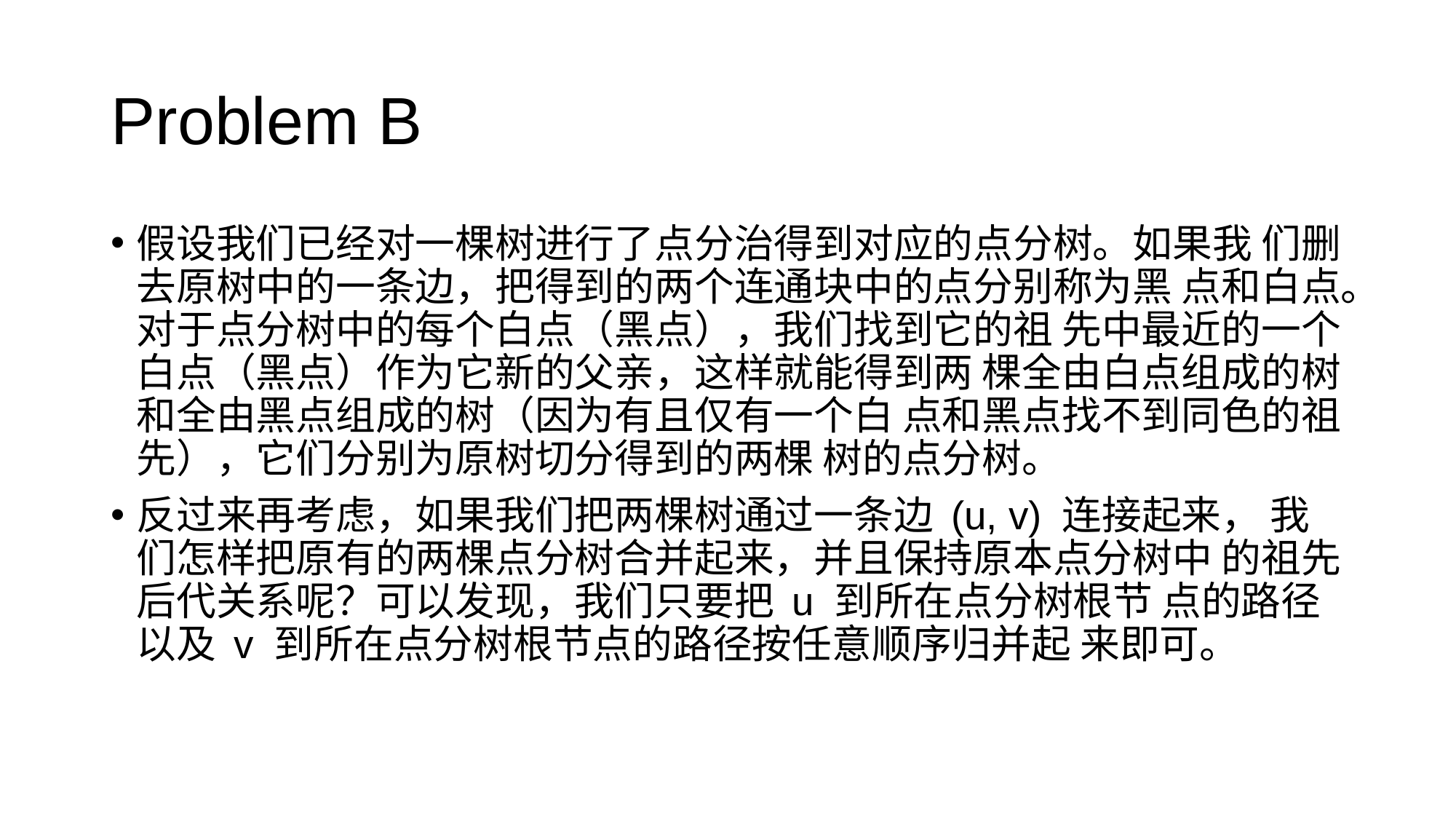

# Problem B
假设我们已经对一棵树进行了点分治得到对应的点分树。如果我 们删去原树中的一条边，把得到的两个连通块中的点分别称为黑 点和白点。对于点分树中的每个白点（黑点），我们找到它的祖 先中最近的一个白点（黑点）作为它新的父亲，这样就能得到两 棵全由白点组成的树和全由黑点组成的树（因为有且仅有一个白 点和黑点找不到同色的祖先），它们分别为原树切分得到的两棵 树的点分树。
反过来再考虑，如果我们把两棵树通过一条边 (u, v) 连接起来， 我们怎样把原有的两棵点分树合并起来，并且保持原本点分树中 的祖先后代关系呢？可以发现，我们只要把 u 到所在点分树根节 点的路径以及 v 到所在点分树根节点的路径按任意顺序归并起 来即可。